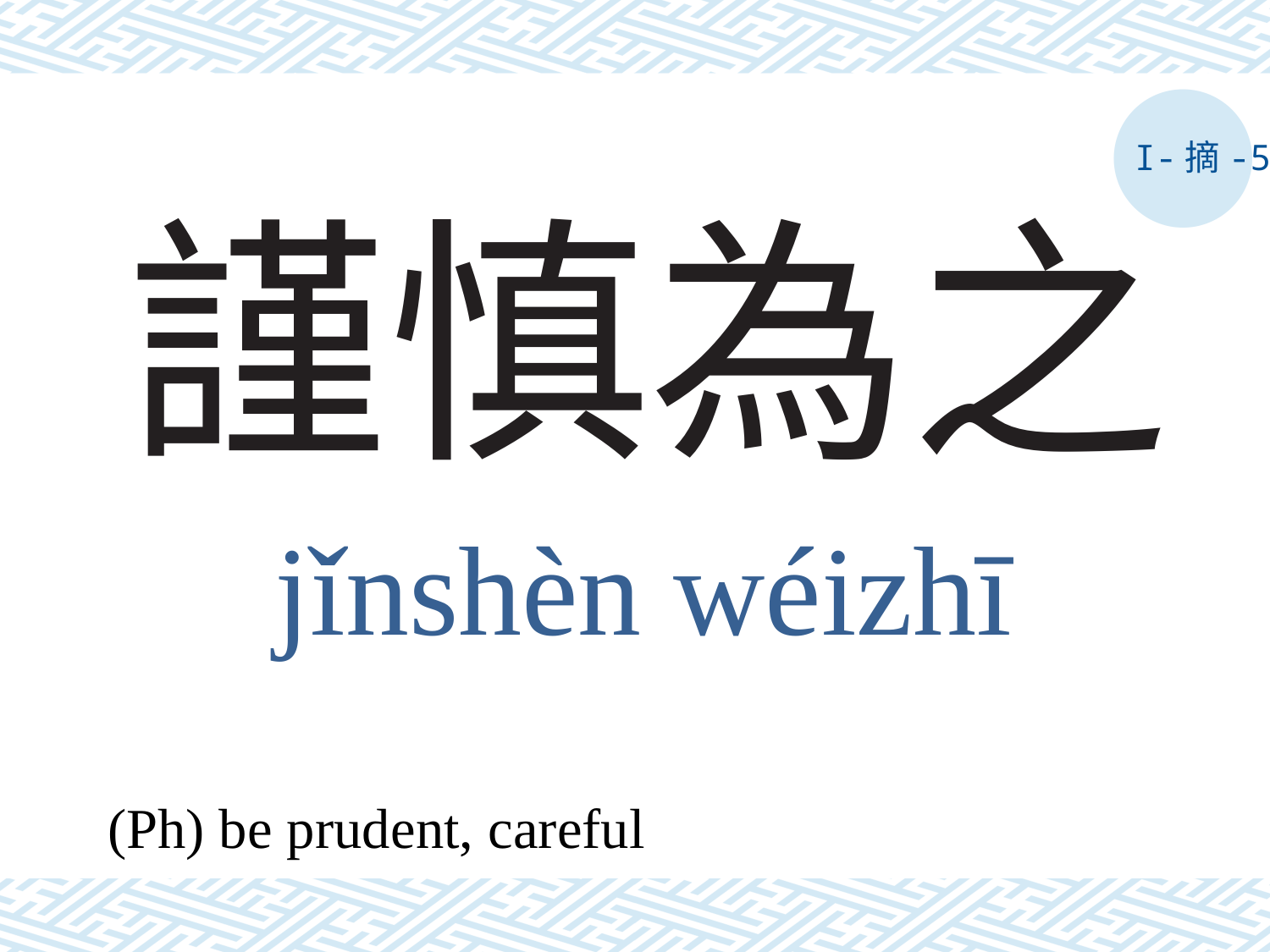

I-摘-5

# 謹慎為之
jǐnshèn wéizhī
(Ph) be prudent, careful